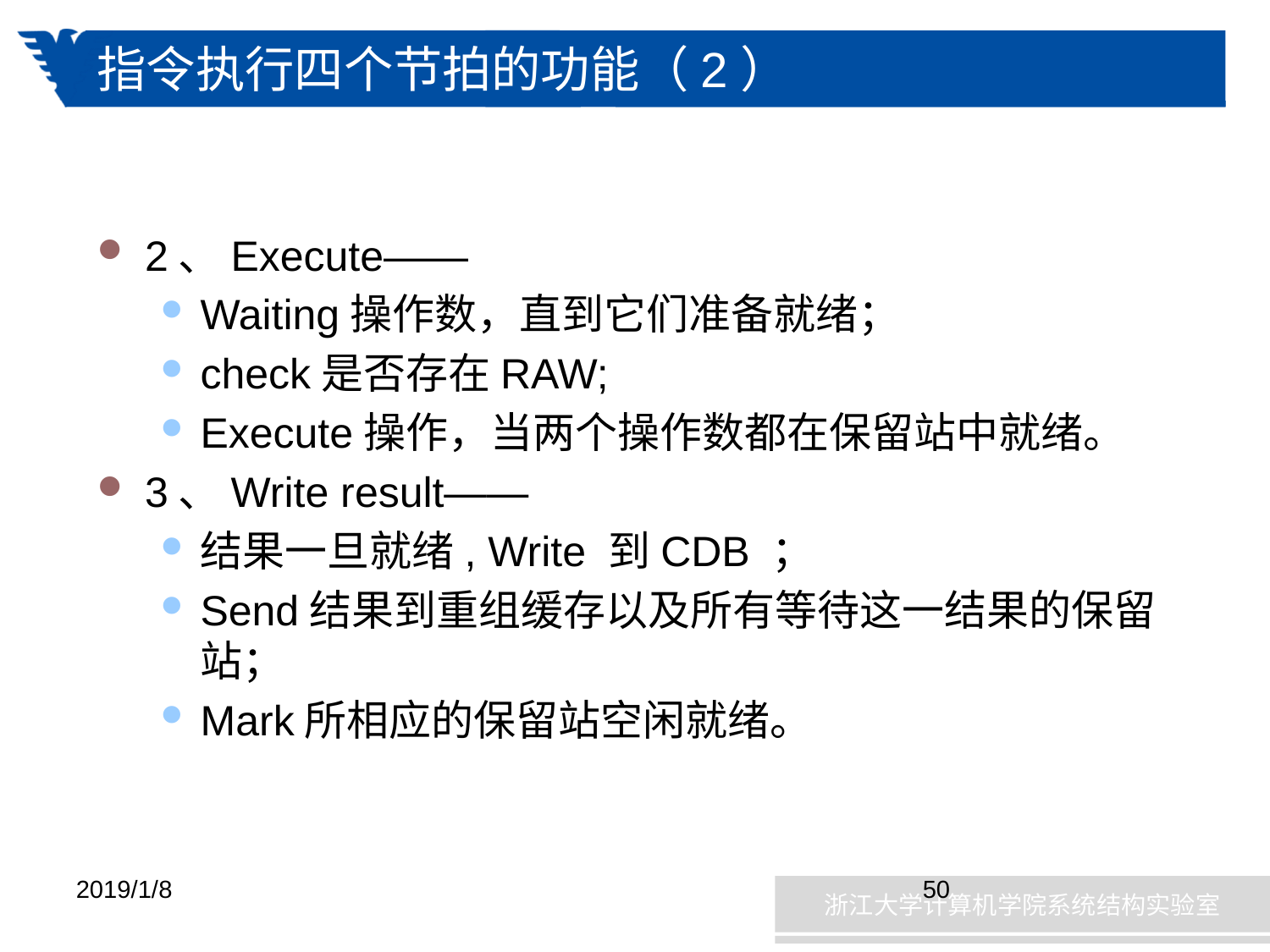

# 指令执行四个节拍的功能（2）
2、Execute——
Waiting操作数，直到它们准备就绪；
check是否存在RAW;
Execute操作，当两个操作数都在保留站中就绪。
3、Write result——
结果一旦就绪, Write 到CDB ；
Send结果到重组缓存以及所有等待这一结果的保留站；
Mark所相应的保留站空闲就绪。
2019/1/8
50